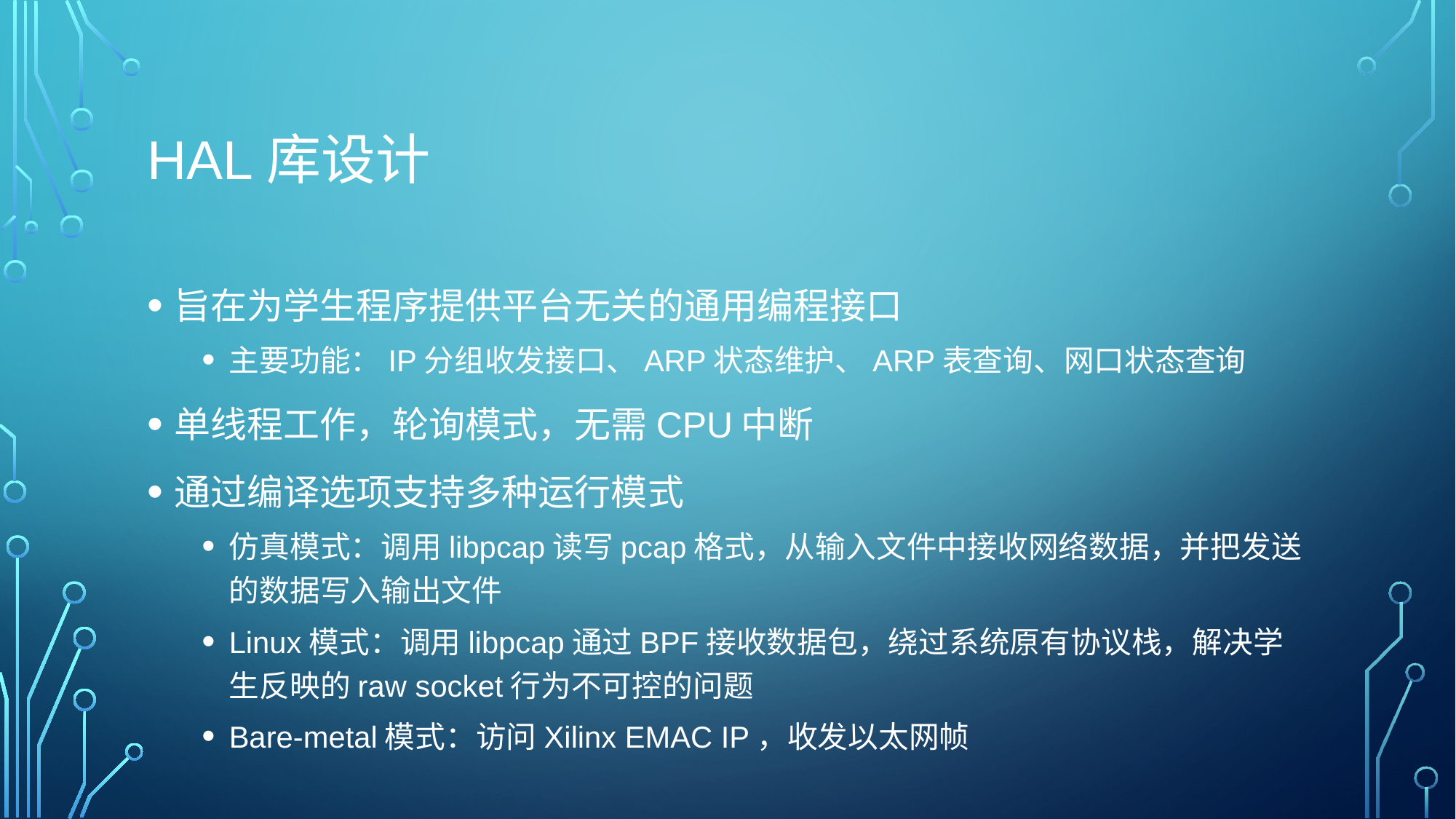

# HAL库设计
旨在为学生程序提供平台无关的通用编程接口
主要功能：IP分组收发接口、ARP状态维护、ARP表查询、网口状态查询
单线程工作，轮询模式，无需CPU中断
通过编译选项支持多种运行模式
仿真模式：调用libpcap读写pcap格式，从输入文件中接收网络数据，并把发送的数据写入输出文件
Linux模式：调用libpcap通过BPF接收数据包，绕过系统原有协议栈，解决学生反映的raw socket行为不可控的问题
Bare-metal模式：访问Xilinx EMAC IP，收发以太网帧